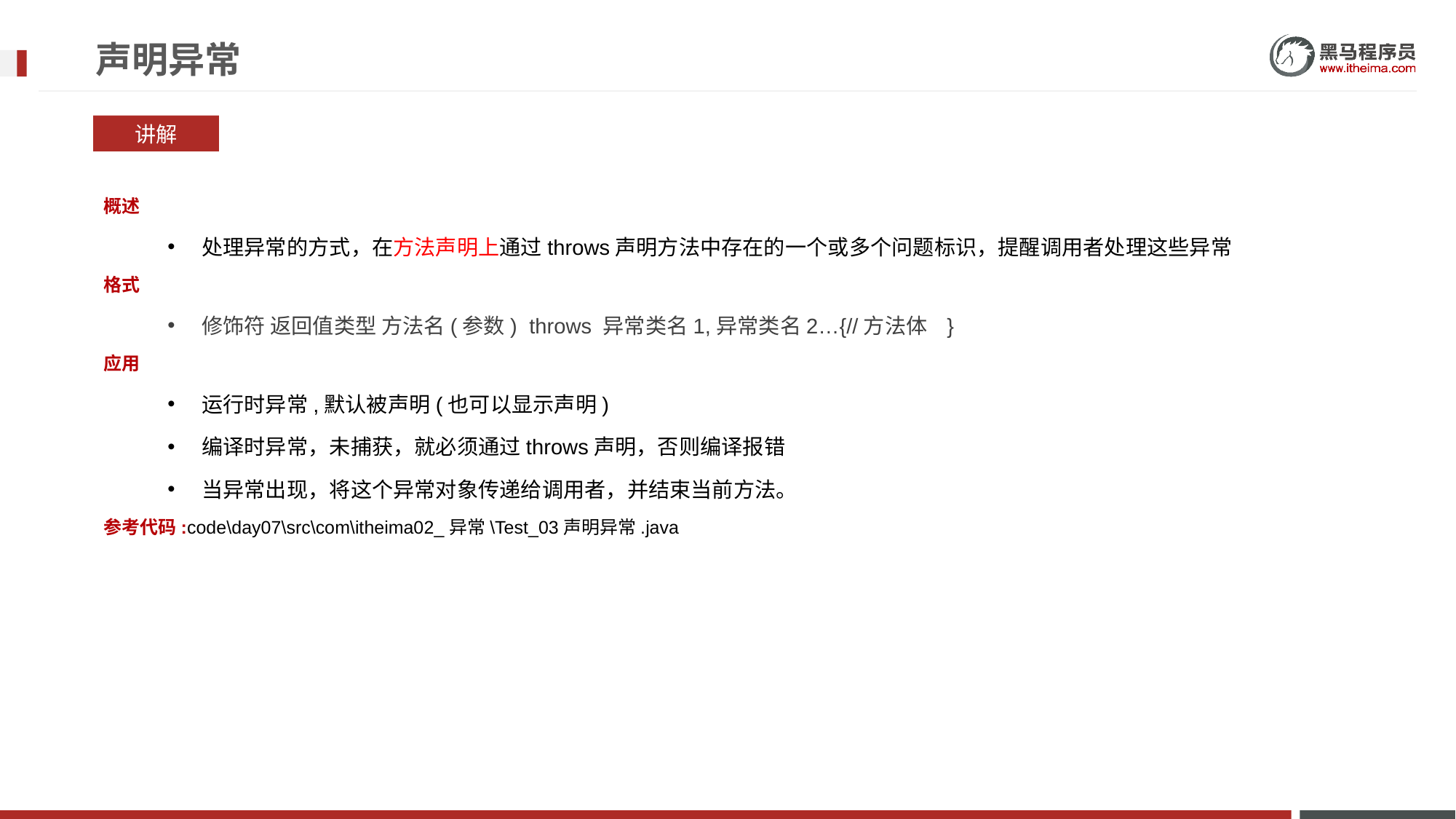

# 声明异常
讲解
概述
处理异常的方式，在方法声明上通过throws声明方法中存在的一个或多个问题标识，提醒调用者处理这些异常
格式
修饰符 返回值类型 方法名(参数)  throws 异常类名1,异常类名2…{//方法体   }
应用
运行时异常,默认被声明(也可以显示声明)
编译时异常，未捕获，就必须通过throws声明，否则编译报错
当异常出现，将这个异常对象传递给调用者，并结束当前方法。
参考代码:code\day07\src\com\itheima02_异常\Test_03声明异常.java